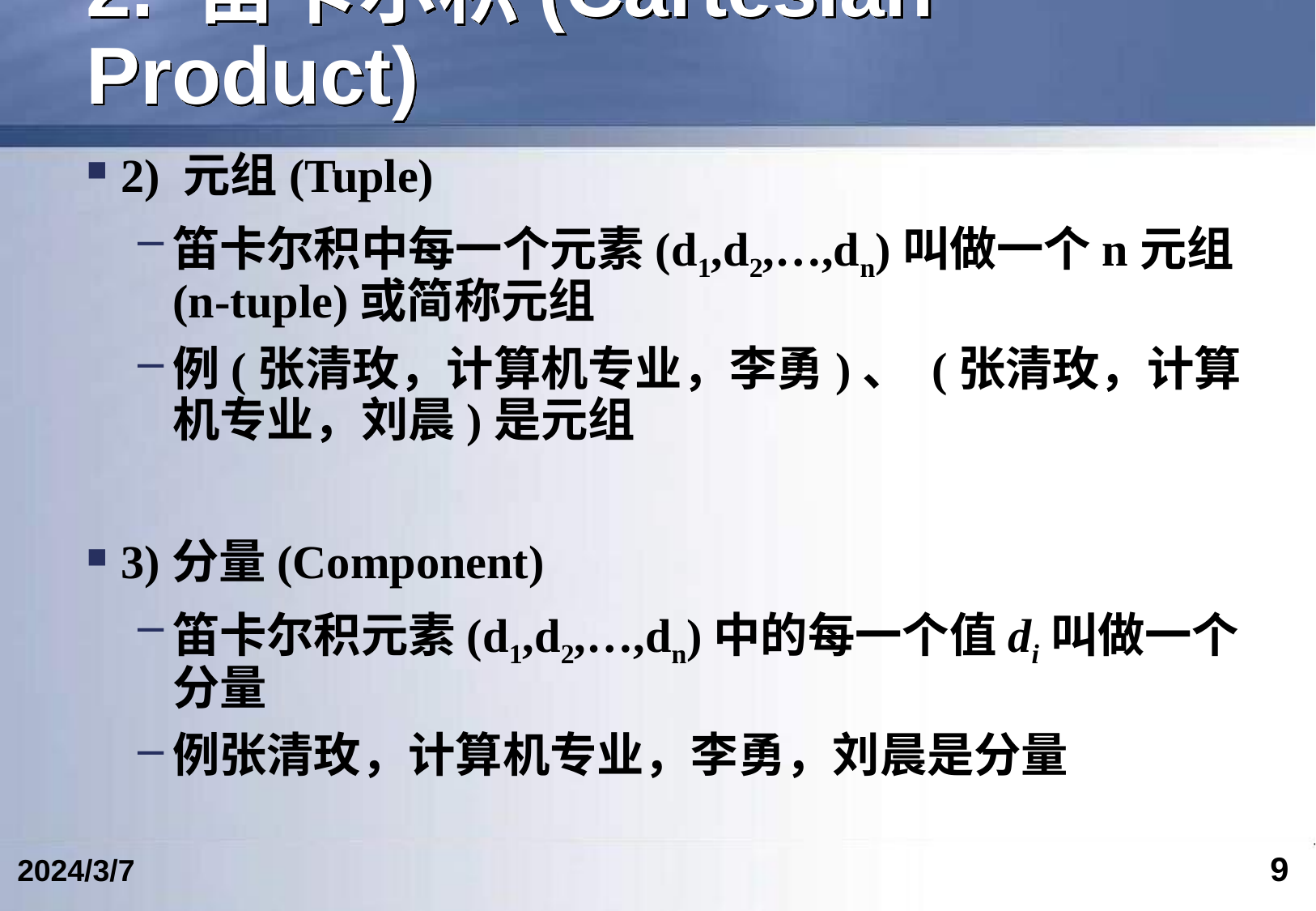

# 2. 笛卡尔积(Cartesian Product)
2) 元组(Tuple)
笛卡尔积中每一个元素(d1,d2,…,dn)叫做一个n元组(n-tuple)或简称元组
例(张清玫，计算机专业，李勇)、 (张清玫，计算机专业，刘晨)是元组

3)分量(Component)
笛卡尔积元素(d1,d2,…,dn)中的每一个值di叫做一个分量
例张清玫，计算机专业，李勇，刘晨是分量
9
2024/3/7